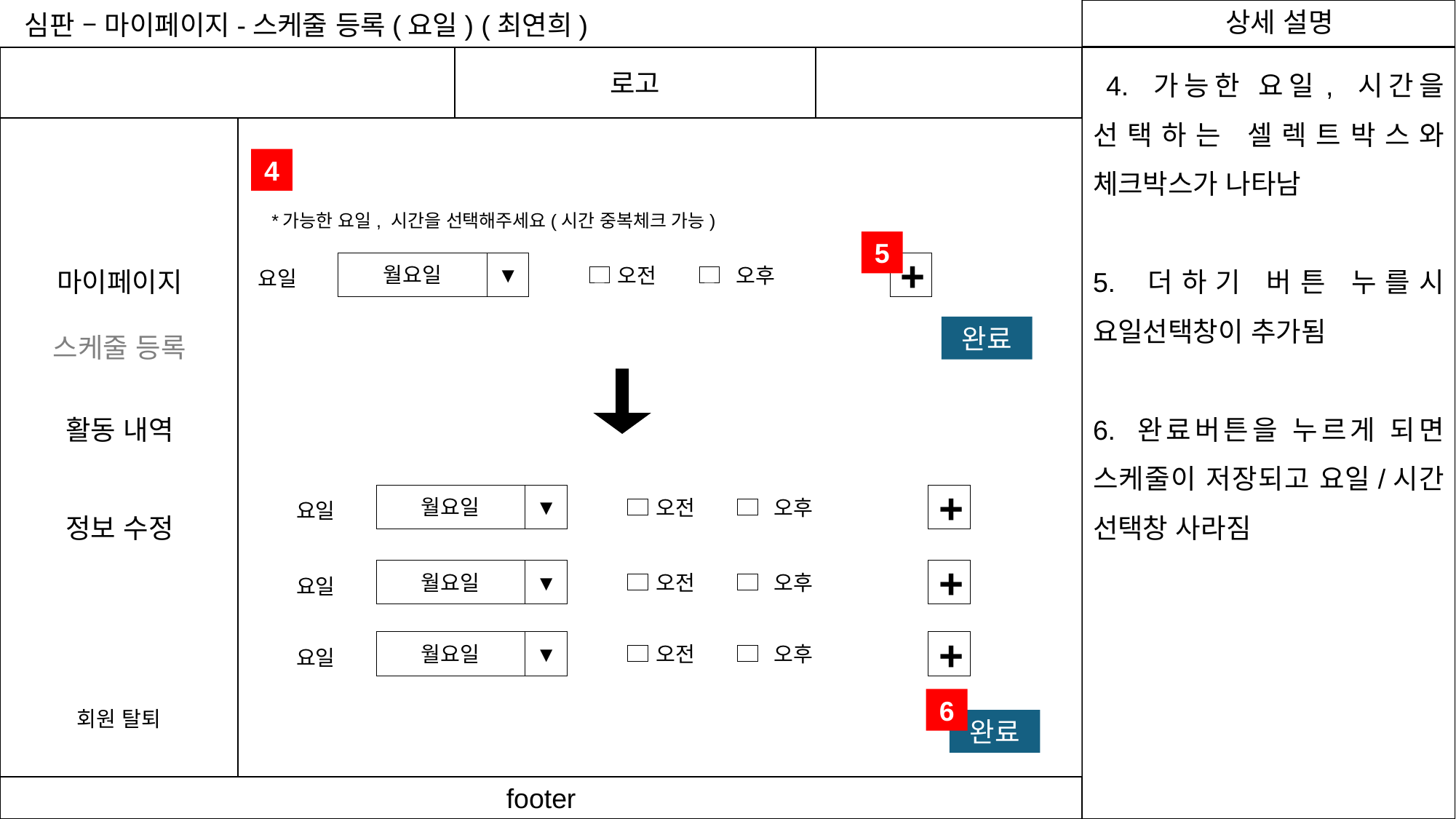

심판 – 마이페이지-스케줄 등록(요일) (최연희)
 4. 가능한 요일, 시간을 선택하는 셀렉트박스와 체크박스가 나타남

5. 더하기 버튼 누를시 요일선택창이 추가됨

6. 완료버튼을 누르게 되면 스케줄이 저장되고 요일/시간 선택창 사라짐

로고
4
*가능한 요일, 시간을 선택해주세요(시간 중복체크 가능)

마이페이지

스케줄 등록

활동 내역

정보 수정

5
▼
+
월요일
오전
오후
요일

완료

▼
+
월요일
오전
오후
요일

▼
+
월요일
오전
오후
요일

▼
+
월요일
오전
오후
요일

6
회원 탈퇴
완료
footer